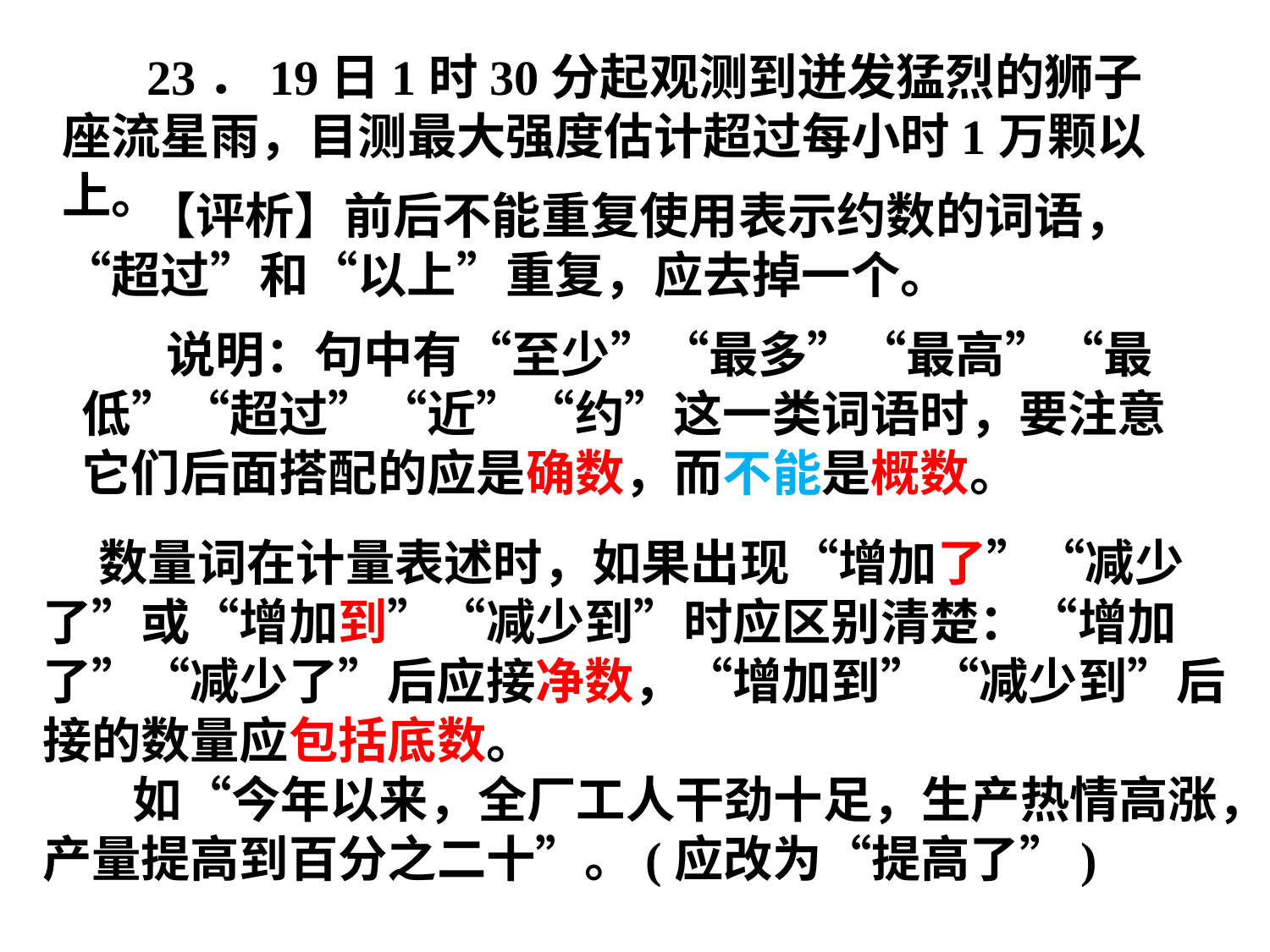

23．19日1时30分起观测到迸发猛烈的狮子座流星雨，目测最大强度估计超过每小时1万颗以上。
【评析】前后不能重复使用表示约数的词语，“超过”和“以上”重复，应去掉一个。
说明：句中有“至少”“最多”“最高”“最低”“超过”“近”“约”这一类词语时，要注意它们后面搭配的应是确数，而不能是概数。
    数量词在计量表述时，如果出现“增加了”“减少了”或“增加到”“减少到”时应区别清楚：“增加了”“减少了”后应接净数，“增加到”“减少到”后接的数量应包括底数。
       如“今年以来，全厂工人干劲十足，生产热情高涨，产量提高到百分之二十”。(应改为“提高了”)